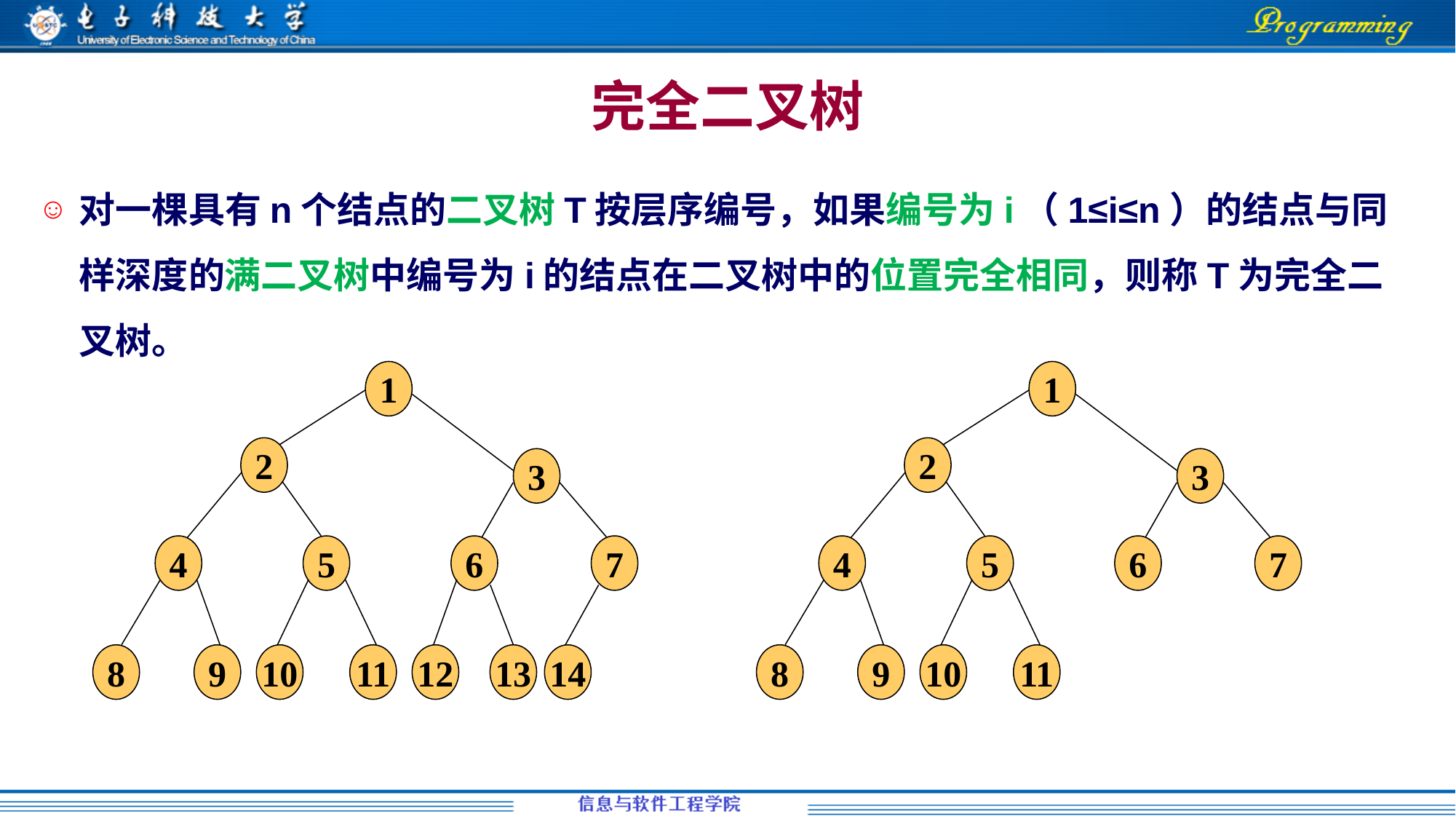

# 完全二叉树
对一棵具有n个结点的二叉树T按层序编号，如果编号为i（1≤i≤n）的结点与同样深度的满二叉树中编号为i的结点在二叉树中的位置完全相同，则称T为完全二叉树。
1

2
3

4
5
6
7

8
9
10
11
12
13
14
1

2
3

4
5
6
7

8
9
10
11